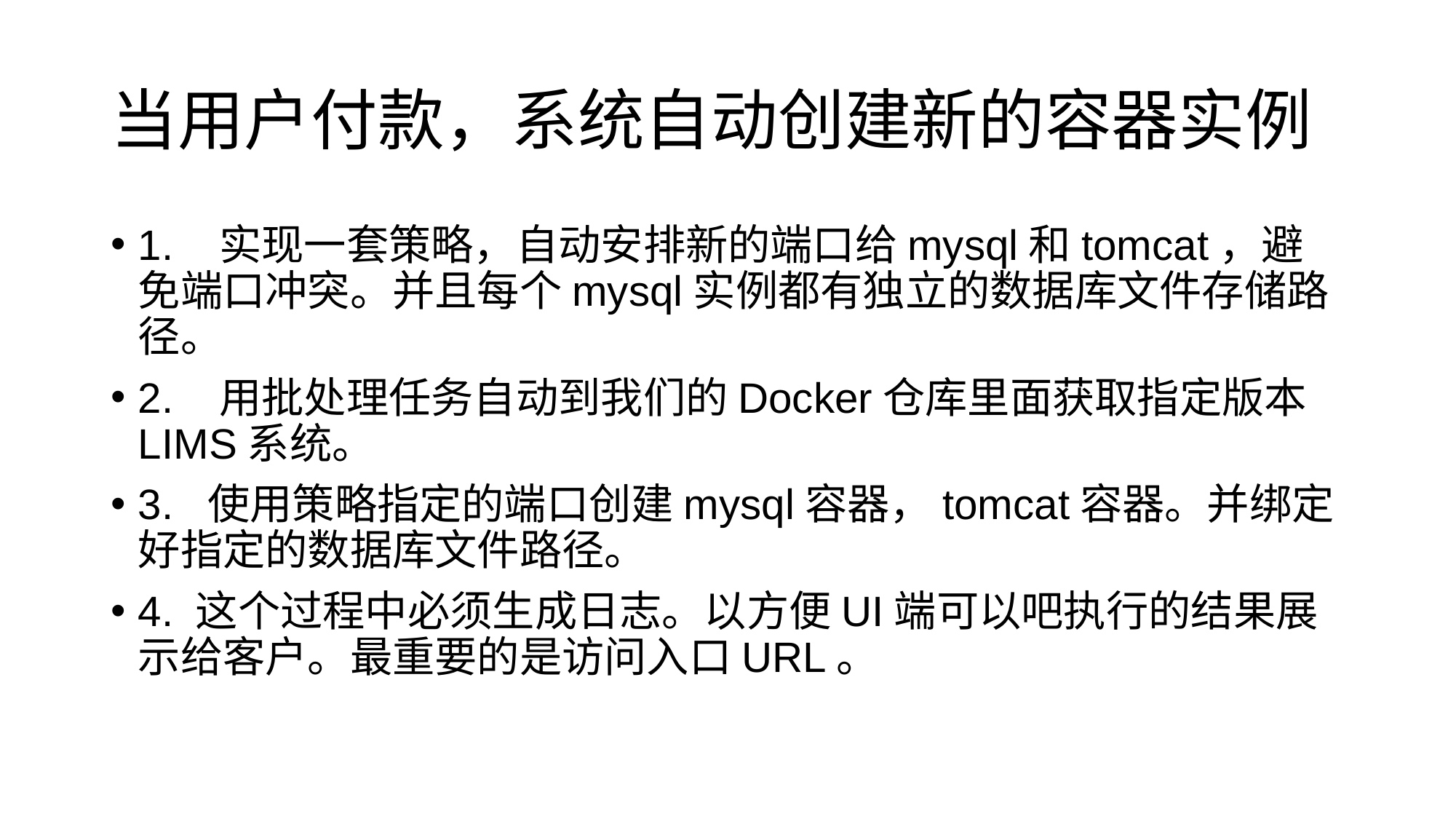

# 当用户付款，系统自动创建新的容器实例
1.   实现一套策略，自动安排新的端口给mysql和tomcat，避免端口冲突。并且每个mysql实例都有独立的数据库文件存储路径。
2.   用批处理任务自动到我们的Docker仓库里面获取指定版本LIMS系统。
3.  使用策略指定的端口创建mysql容器，tomcat容器。并绑定好指定的数据库文件路径。
4. 这个过程中必须生成日志。以方便UI端可以吧执行的结果展示给客户。最重要的是访问入口URL。